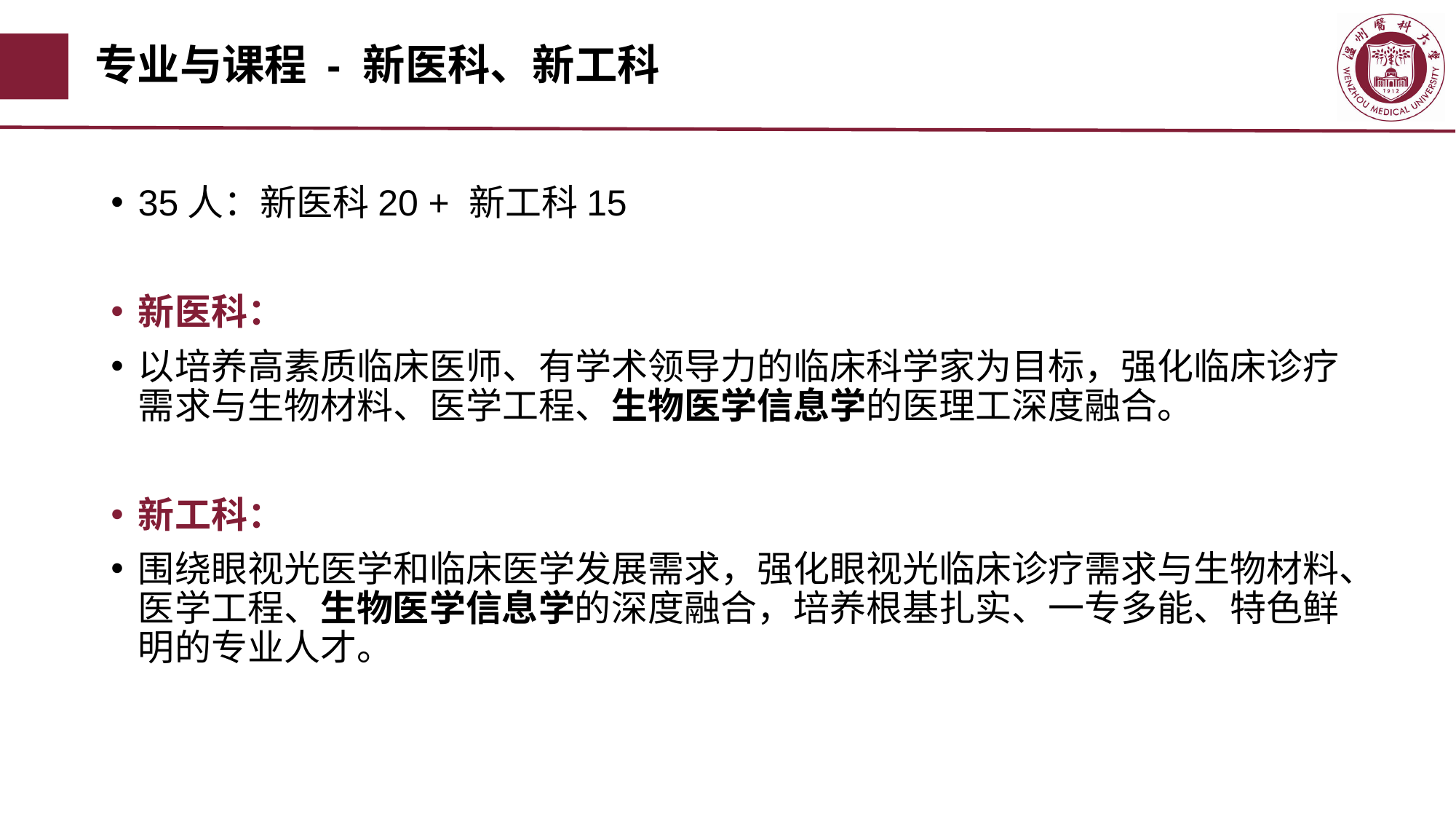

# 专业与课程 - 新医科、新工科
35人：新医科20 + 新工科15

新医科：
以培养高素质临床医师、有学术领导力的临床科学家为目标，强化临床诊疗需求与生物材料、医学工程、生物医学信息学的医理工深度融合。

新工科：
围绕眼视光医学和临床医学发展需求，强化眼视光临床诊疗需求与生物材料、医学工程、生物医学信息学的深度融合，培养根基扎实、一专多能、特色鲜明的专业人才。